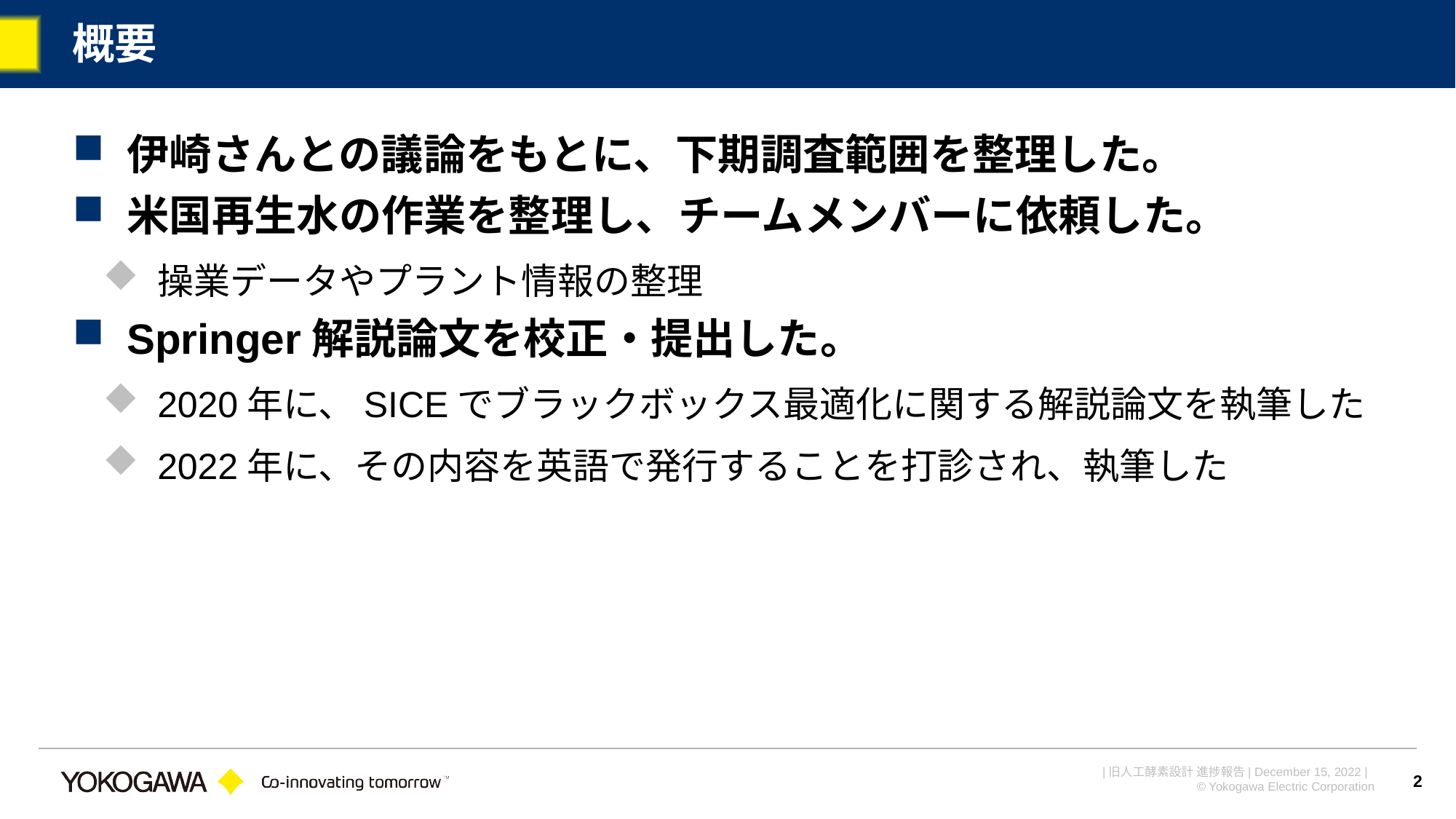

# 概要
伊崎さんとの議論をもとに、下期調査範囲を整理した。
米国再生水の作業を整理し、チームメンバーに依頼した。
操業データやプラント情報の整理
Springer解説論文を校正・提出した。
2020年に、SICEでブラックボックス最適化に関する解説論文を執筆した
2022年に、その内容を英語で発行することを打診され、執筆した
2